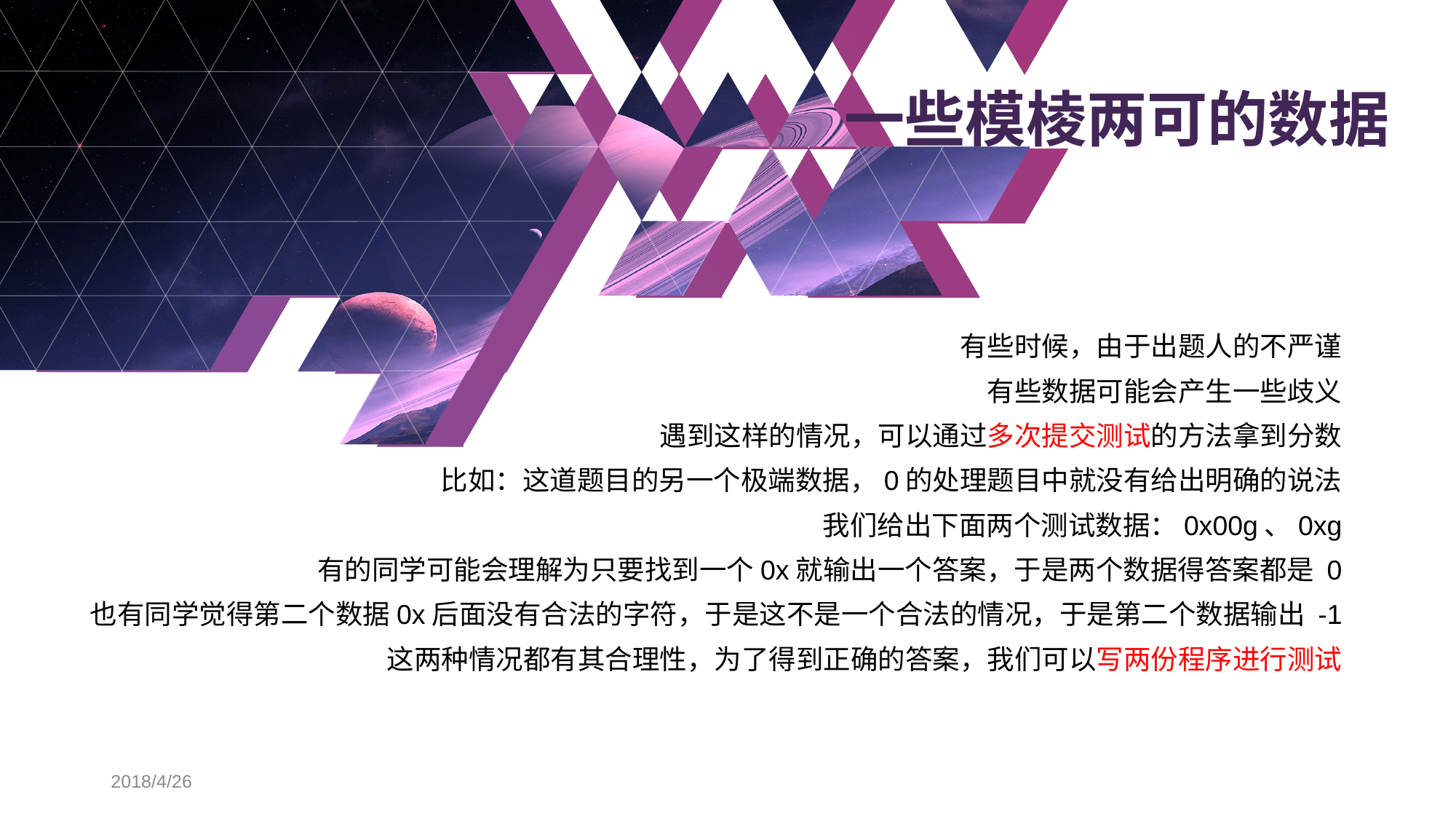

# 一些模棱两可的数据
有些时候，由于出题人的不严谨
有些数据可能会产生一些歧义
遇到这样的情况，可以通过多次提交测试的方法拿到分数
比如：这道题目的另一个极端数据，0的处理题目中就没有给出明确的说法
我们给出下面两个测试数据：0x00g、0xg
有的同学可能会理解为只要找到一个0x就输出一个答案，于是两个数据得答案都是 0
也有同学觉得第二个数据0x后面没有合法的字符，于是这不是一个合法的情况，于是第二个数据输出 -1
这两种情况都有其合理性，为了得到正确的答案，我们可以写两份程序进行测试

2018/4/26